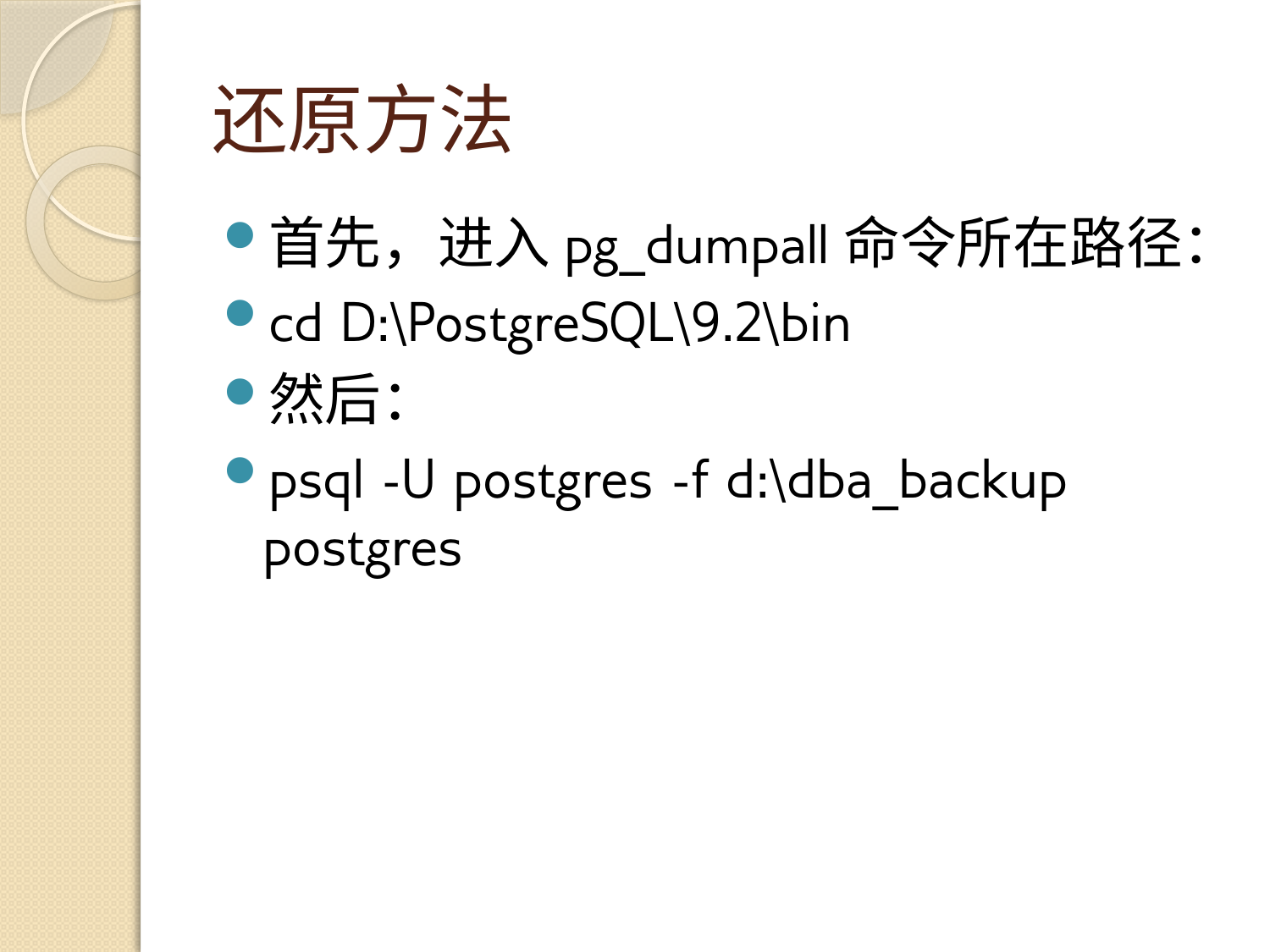

# 还原方法
首先，进入pg_dumpall命令所在路径：
cd D:\PostgreSQL\9.2\bin
然后：
psql -U postgres -f d:\dba_backup postgres